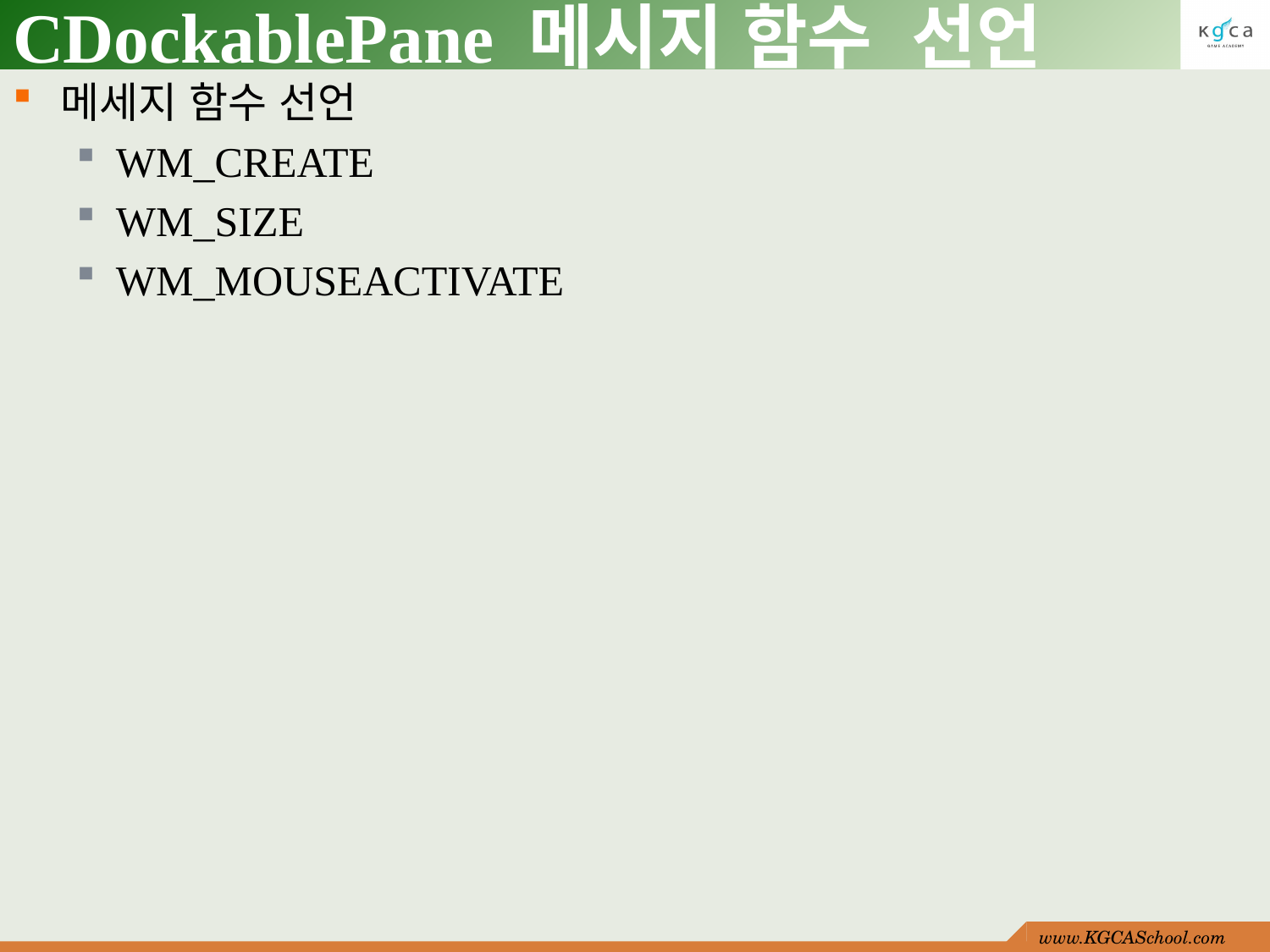

# CDockablePane 메시지 함수  선언
메세지 함수 선언
WM_CREATE
WM_SIZE
WM_MOUSEACTIVATE